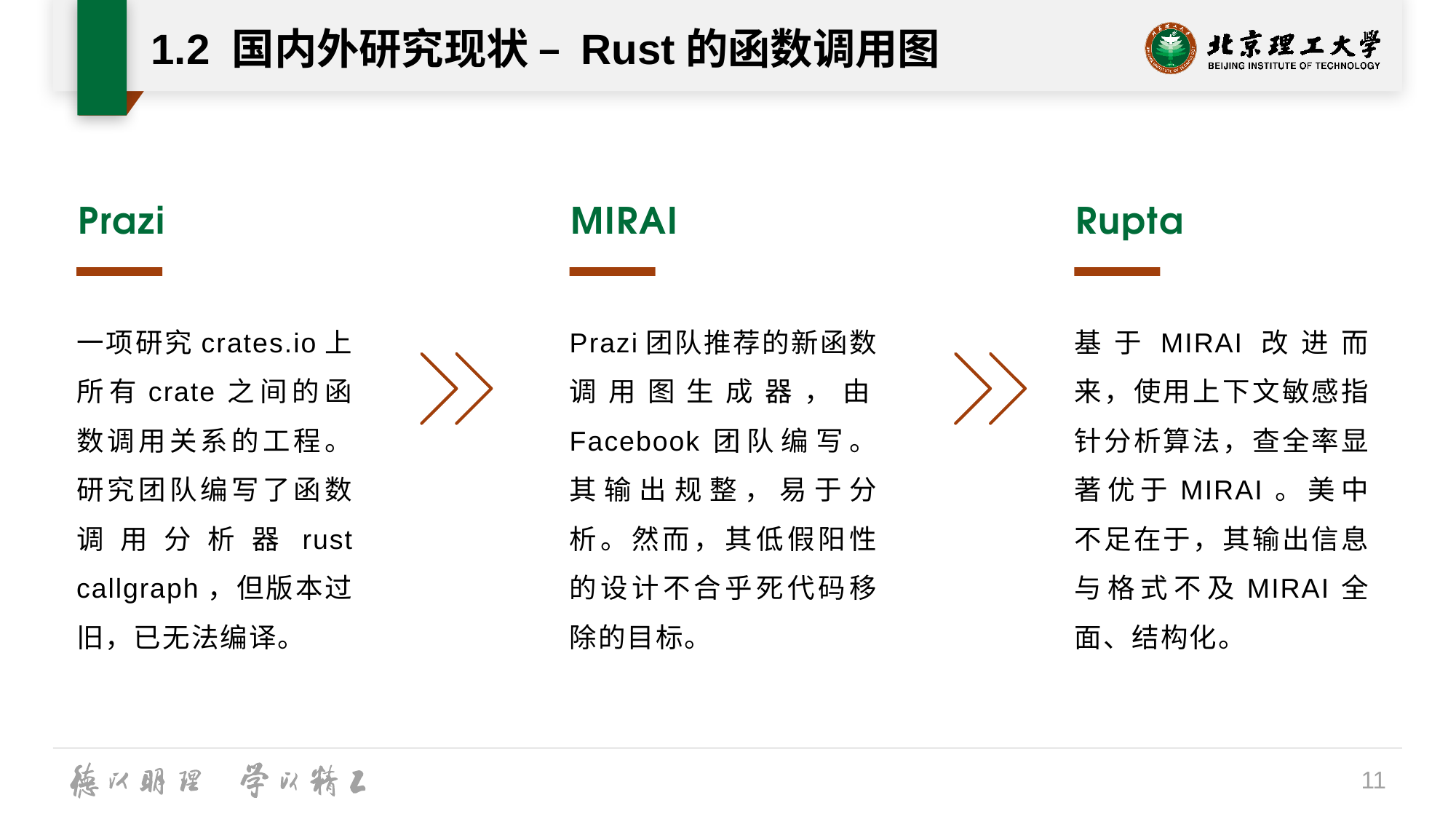

# 1.2 国内外研究现状 – Rust的函数调用图
Prazi

一项研究crates.io上所有crate之间的函数调用关系的工程。研究团队编写了函数调用分析器rust callgraph，但版本过旧，已无法编译。
MIRAI

Prazi团队推荐的新函数调用图生成器，由Facebook团队编写。其输出规整，易于分析。然而，其低假阳性的设计不合乎死代码移除的目标。
Rupta

基于MIRAI改进而来，使用上下文敏感指针分析算法，查全率显著优于MIRAI。美中不足在于，其输出信息与格式不及MIRAI全面、结构化。